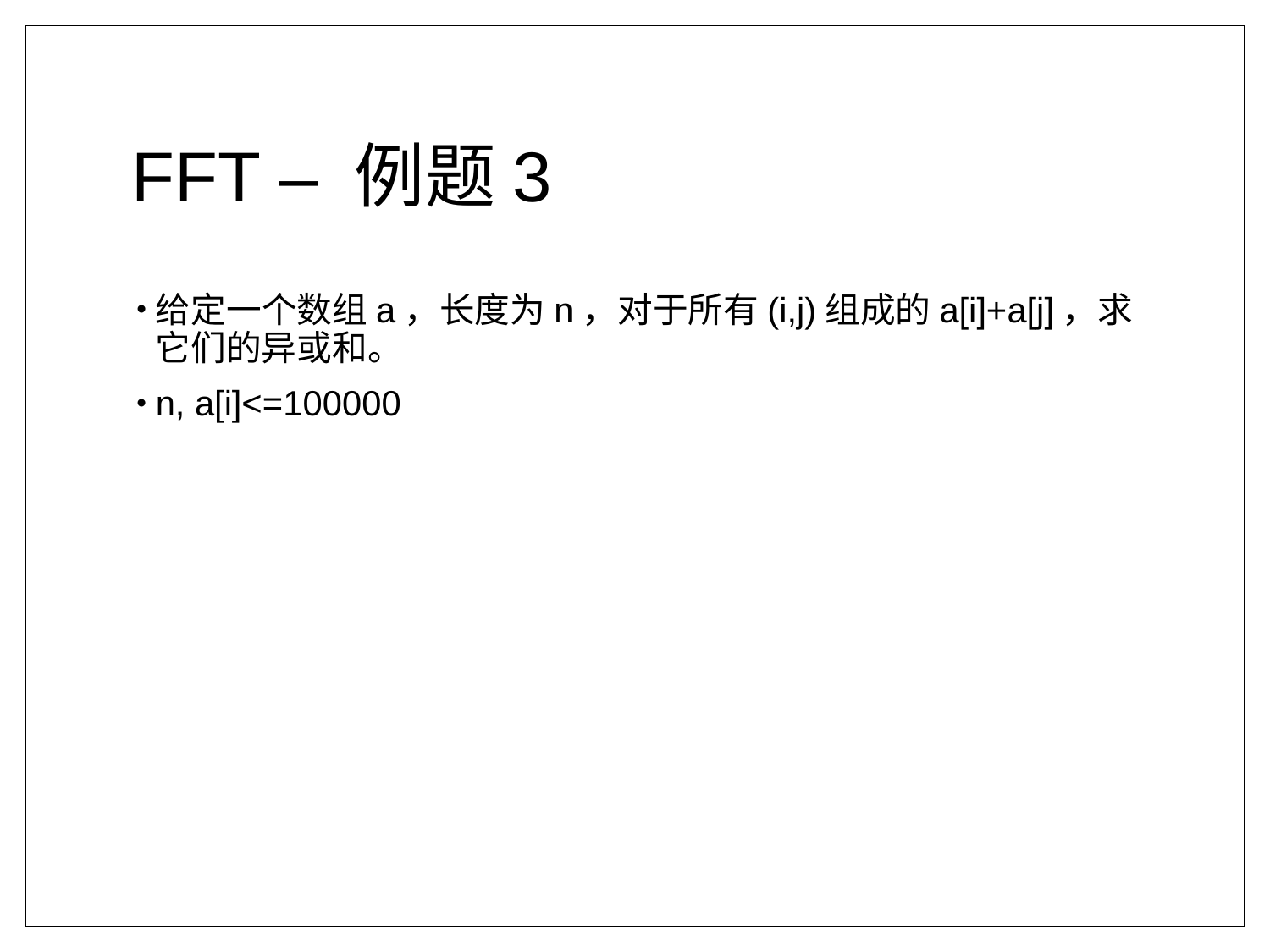

# FFT – 例题3
给定一个数组a，长度为n，对于所有(i,j)组成的a[i]+a[j]，求它们的异或和。
n, a[i]<=100000